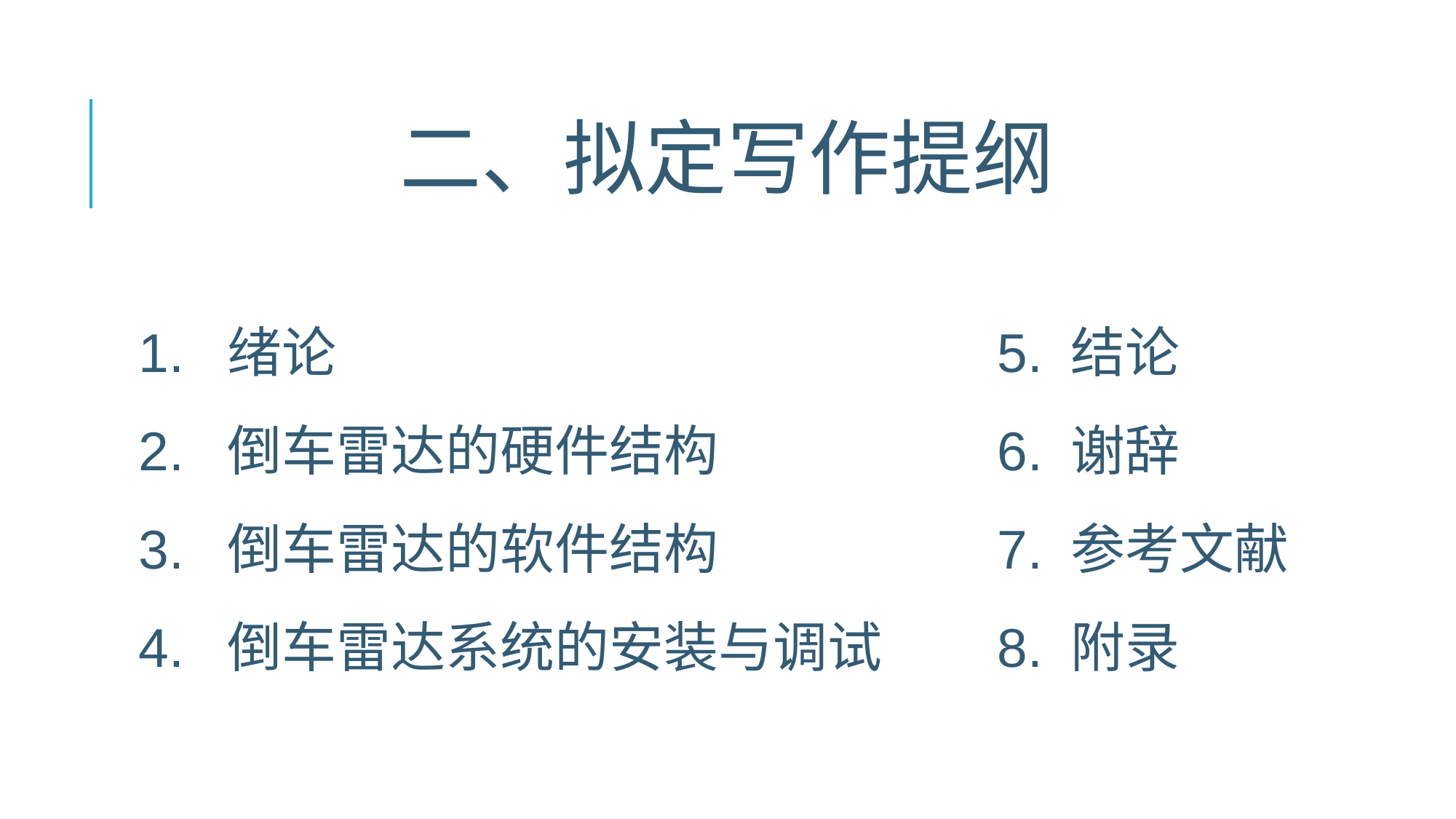

二、拟定写作提纲
5. 结论
6. 谢辞
7. 参考文献
8. 附录
绪论
倒车雷达的硬件结构
倒车雷达的软件结构
倒车雷达系统的安装与调试